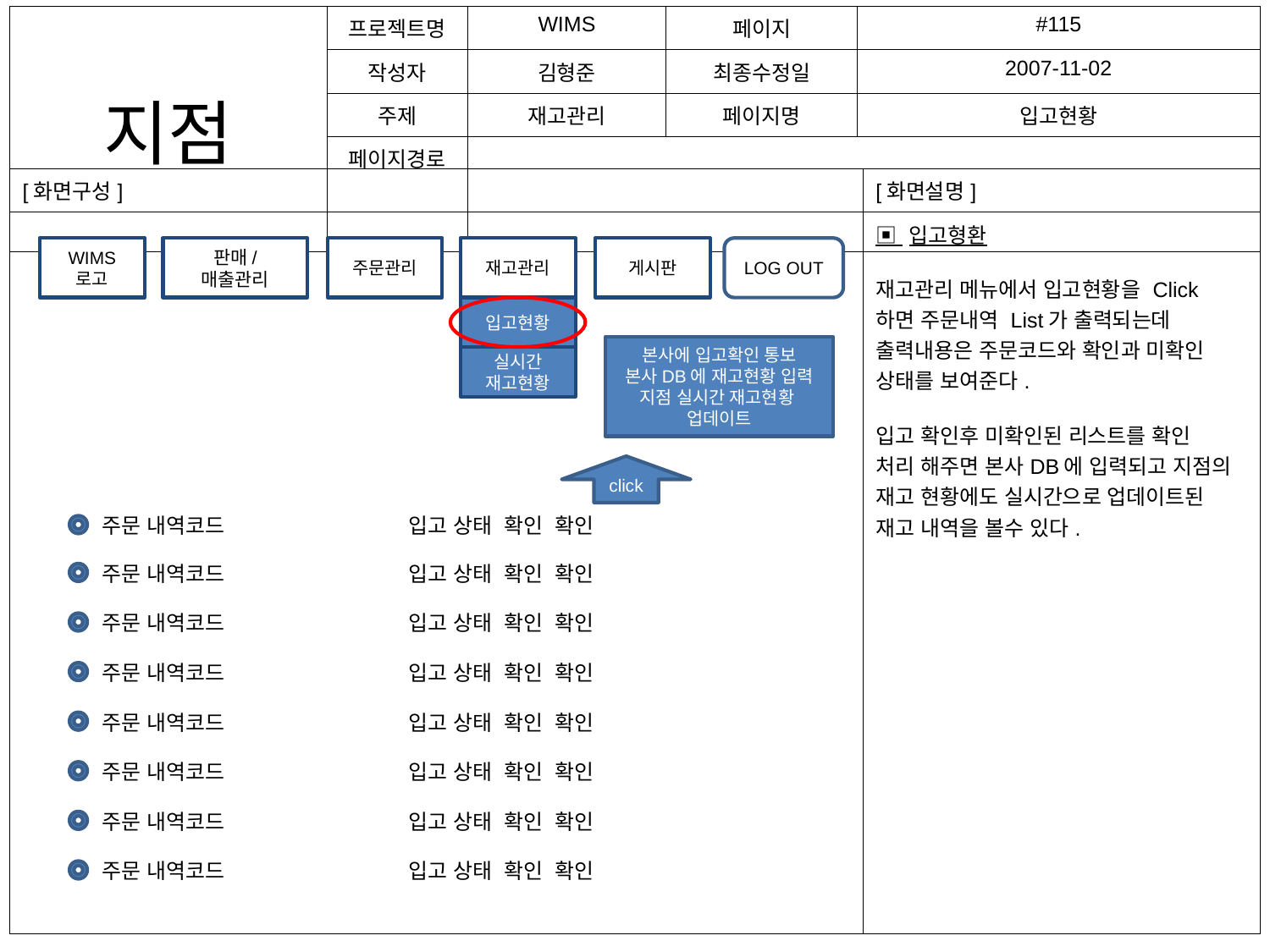

| 지점 | 프로젝트명 | WIMS | 페이지 | #115 |
| --- | --- | --- | --- | --- |
|  | 작성자 | 김형준 | 최종수정일 | 2007-11-02 |
|  | 주제 | 재고관리 | 페이지명 | 입고현황 |
|  | 페이지경로 |  |  |  |
| [화면구성] | [화면설명] |
| --- | --- |
|  | ▣ 입고형환 재고관리 메뉴에서 입고현황을 Click 하면 주문내역 List가 출력되는데 출력내용은 주문코드와 확인과 미확인 상태를 보여준다. 입고 확인후 미확인된 리스트를 확인 처리 해주면 본사DB에 입력되고 지점의 재고 현황에도 실시간으로 업데이트된 재고 내역을 볼수 있다. |
WIMS
로고
판매/
매출관리
주문관리
재고관리
게시판
LOG OUT

입고현황
본사에 입고확인 통보
본사DB에 재고현황 입력
지점 실시간 재고현황
업데이트
실시간
재고현황
click
주문 내역코드
입고 상태  확인  확인

주문 내역코드
입고 상태  확인  확인

주문 내역코드
입고 상태  확인  확인

주문 내역코드
입고 상태  확인  확인

주문 내역코드
입고 상태  확인  확인

주문 내역코드
입고 상태  확인  확인

주문 내역코드
입고 상태  확인  확인

주문 내역코드
입고 상태  확인  확인